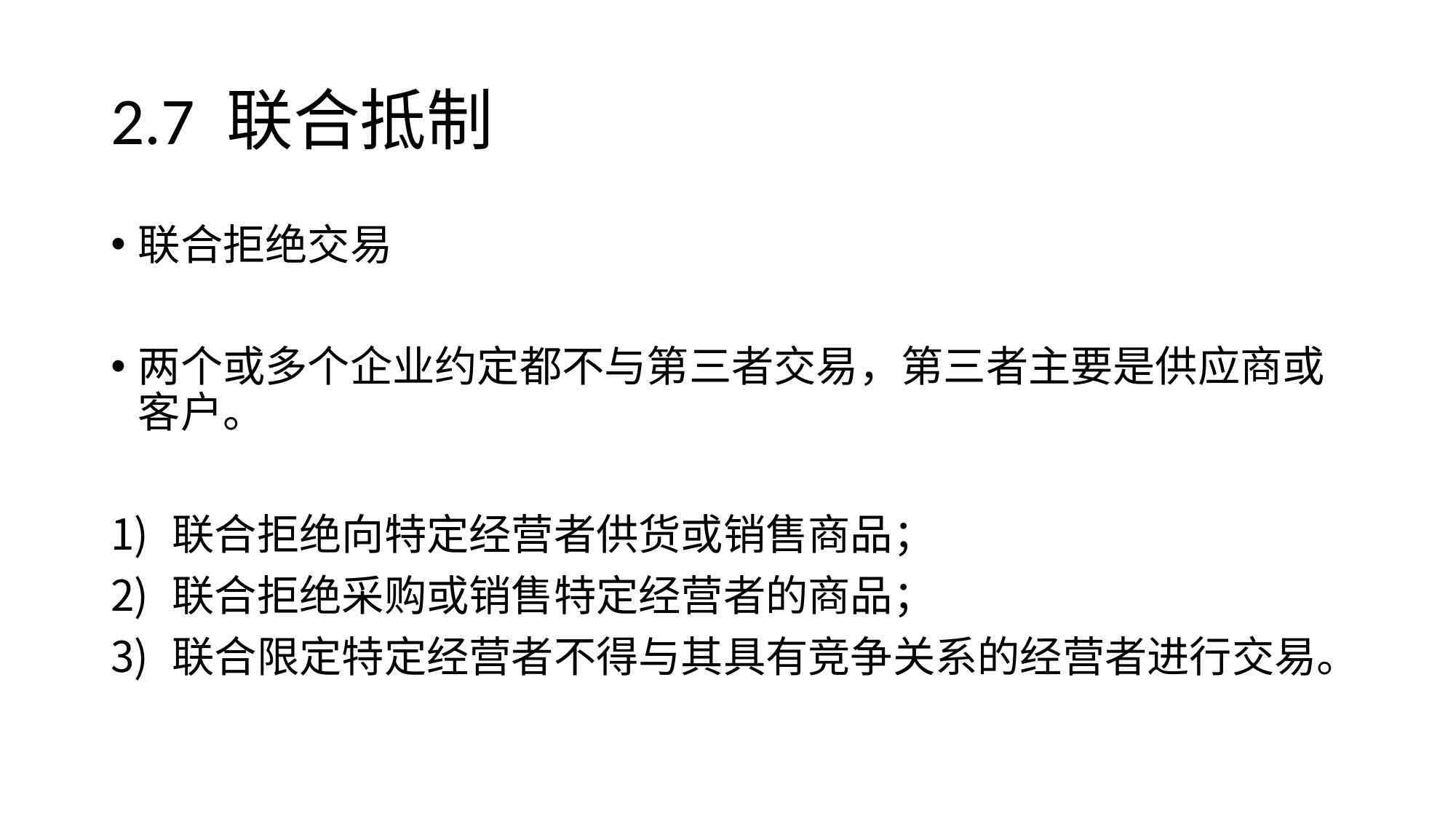

# 2.7 联合抵制
联合拒绝交易

两个或多个企业约定都不与第三者交易，第三者主要是供应商或客户。

联合拒绝向特定经营者供货或销售商品；
联合拒绝采购或销售特定经营者的商品；
联合限定特定经营者不得与其具有竞争关系的经营者进行交易。